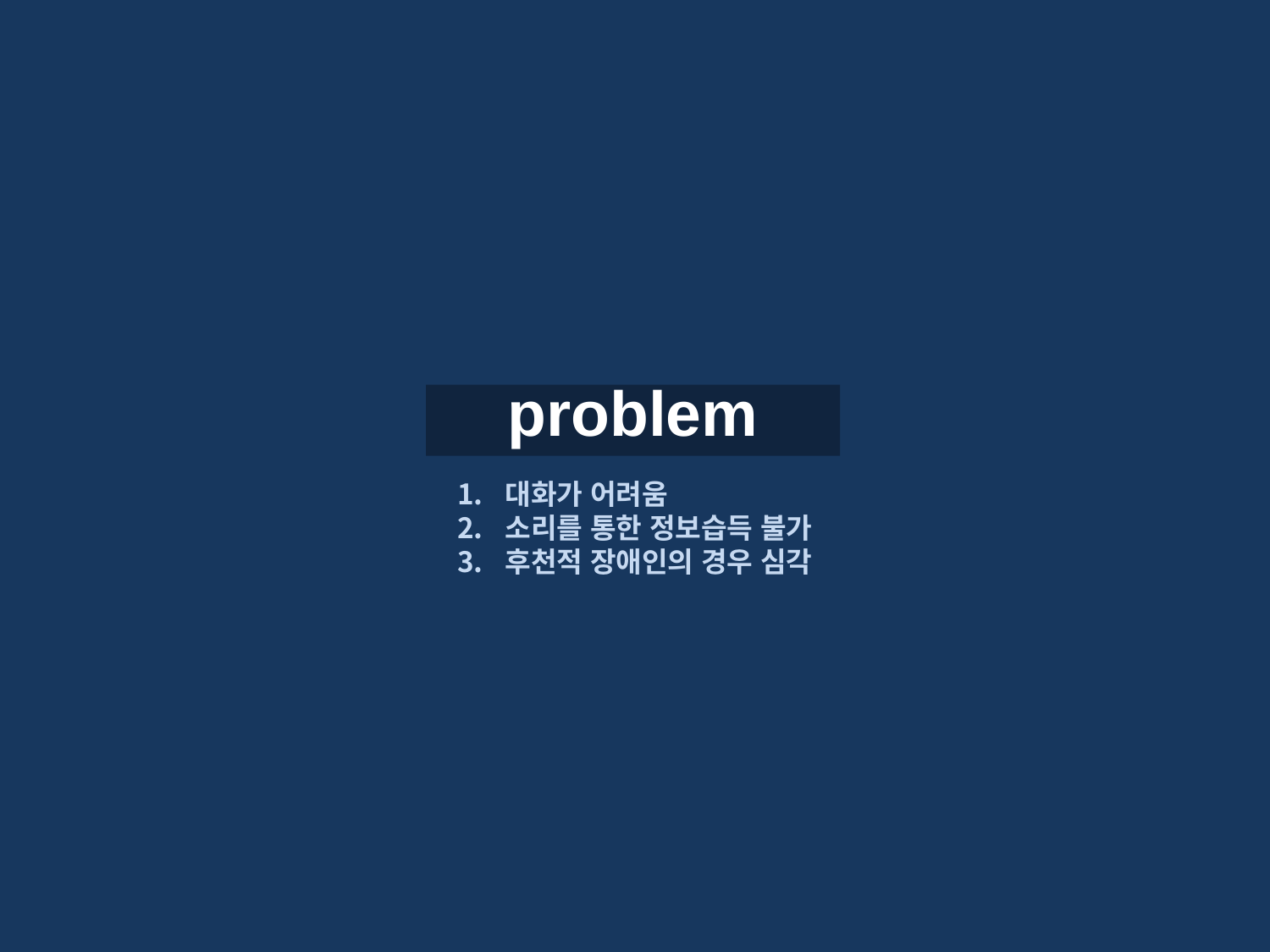

problem

대화가 어려움
소리를 통한 정보습득 불가
후천적 장애인의 경우 심각